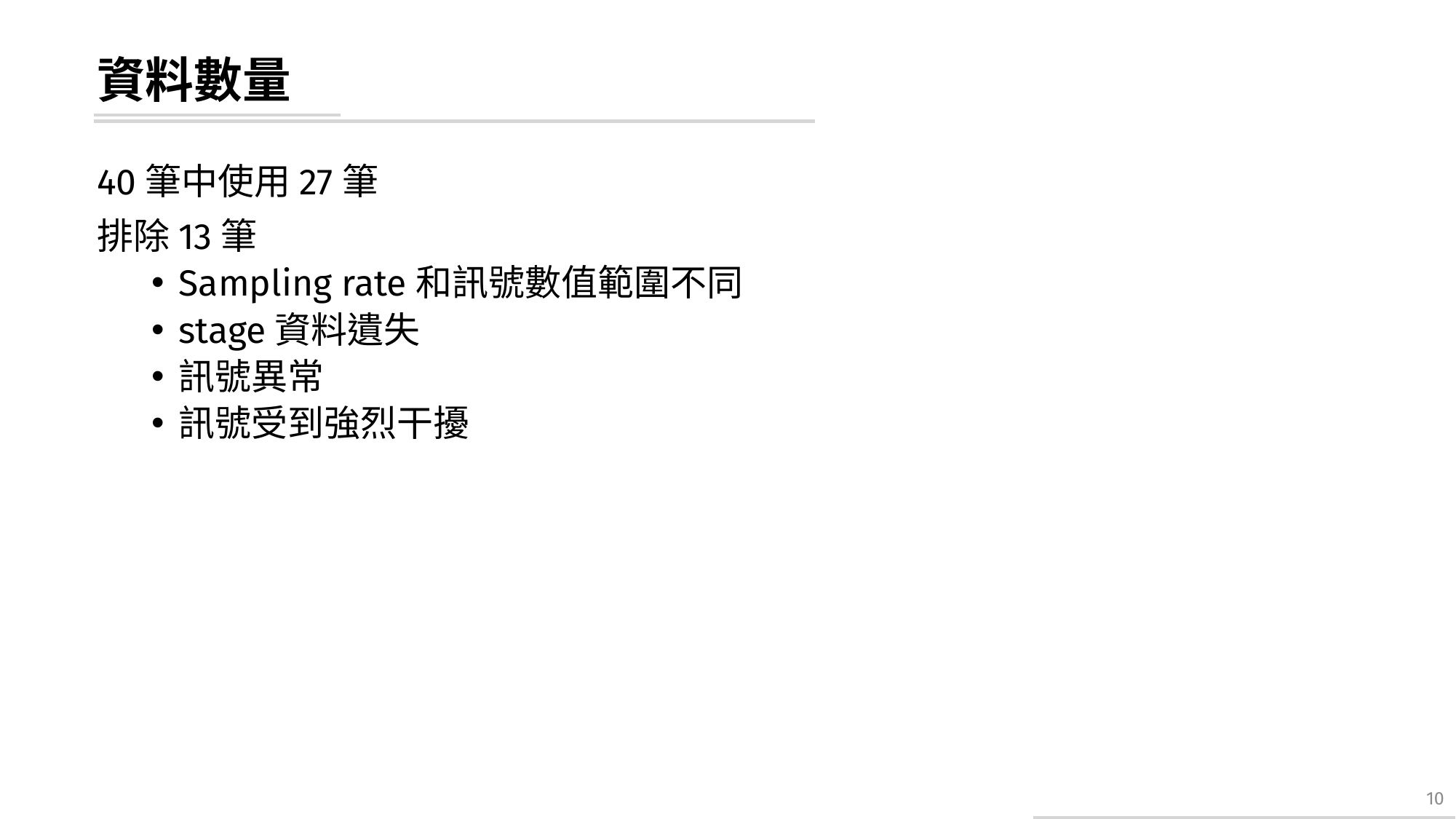

# 資料數量
40筆中使用27筆
排除13筆
Sampling rate和訊號數值範圍不同
stage資料遺失
訊號異常
訊號受到強烈干擾
10